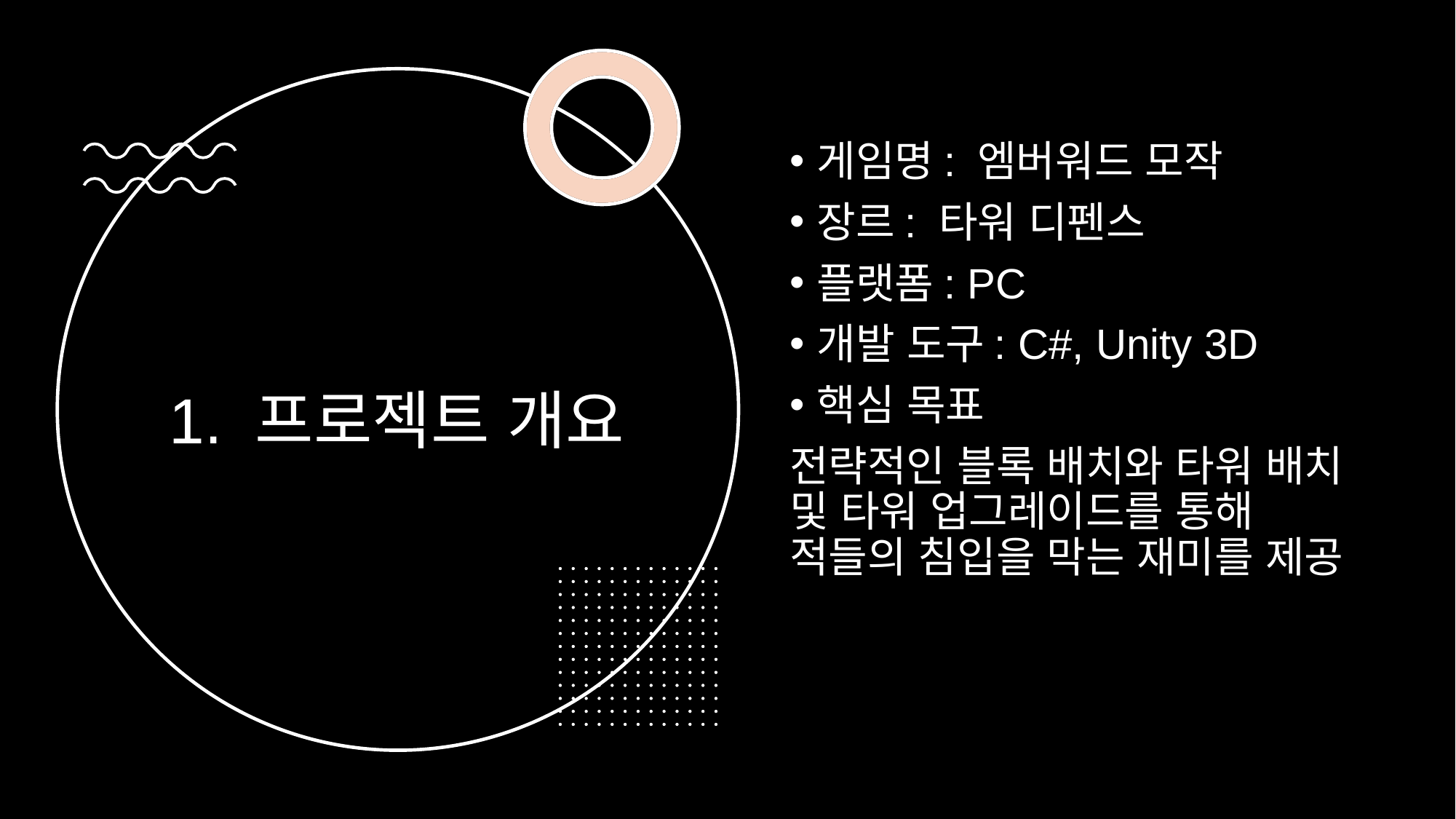

게임명: 엠버워드 모작
장르: 타워 디펜스
플랫폼: PC
개발 도구: C#, Unity 3D
핵심 목표
전략적인 블록 배치와 타워 배치 및 타워 업그레이드를 통해 적들의 침입을 막는 재미를 제공

# 1. 프로젝트 개요